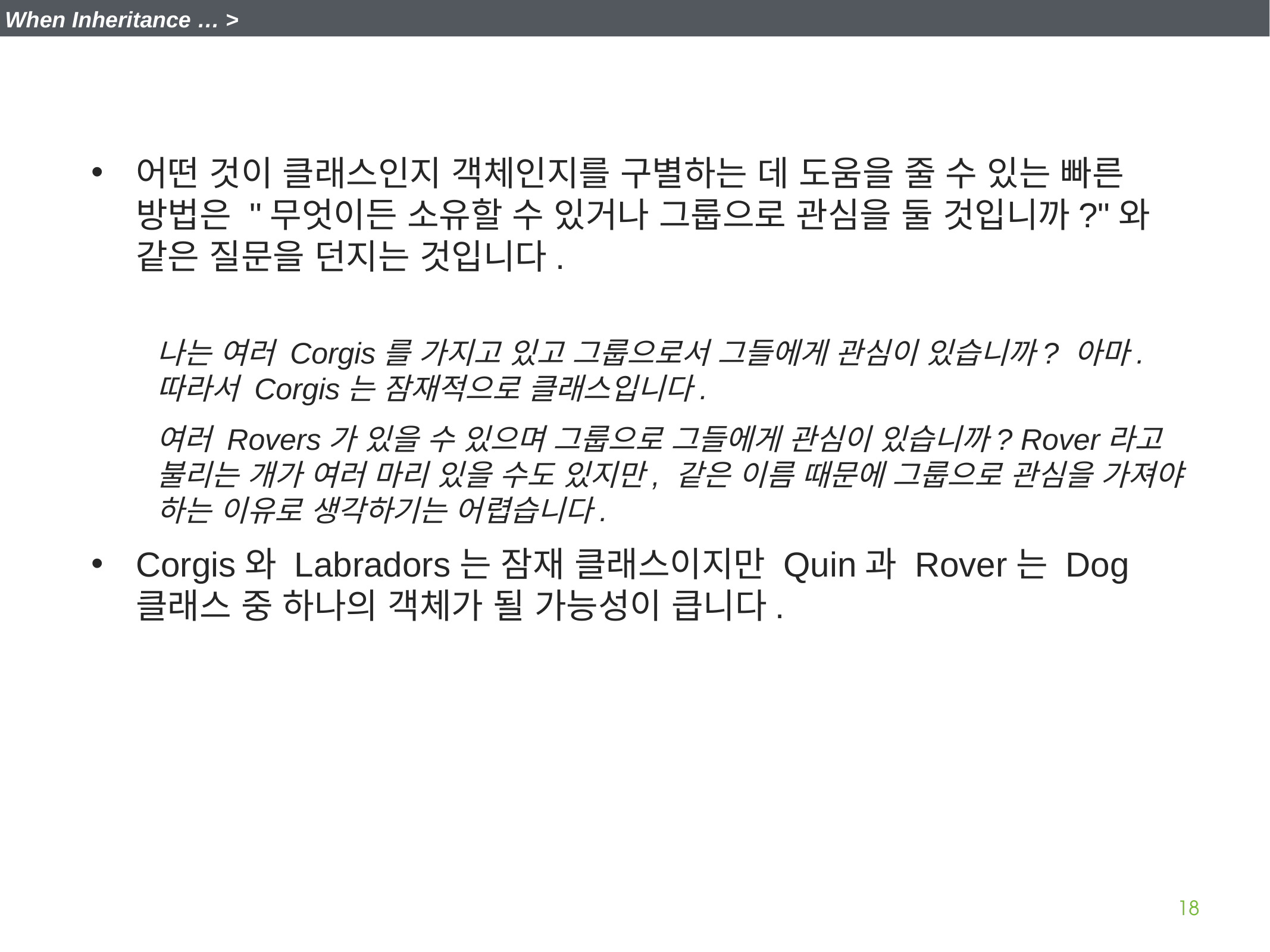

When Inheritance … >
어떤 것이 클래스인지 객체인지를 구별하는 데 도움을 줄 수 있는 빠른 방법은 "무엇이든 소유할 수 있거나 그룹으로 관심을 둘 것입니까?"와 같은 질문을 던지는 것입니다.

나는 여러 Corgis를 가지고 있고 그룹으로서 그들에게 관심이 있습니까? 아마. 따라서 Corgis는 잠재적으로 클래스입니다.
여러 Rovers가 있을 수 있으며 그룹으로 그들에게 관심이 있습니까? Rover라고 불리는 개가 여러 마리 있을 수도 있지만, 같은 이름 때문에 그룹으로 관심을 가져야 하는 이유로 생각하기는 어렵습니다.
Corgis와 Labradors는 잠재 클래스이지만 Quin과 Rover는 Dog 클래스 중 하나의 객체가 될 가능성이 큽니다.
18